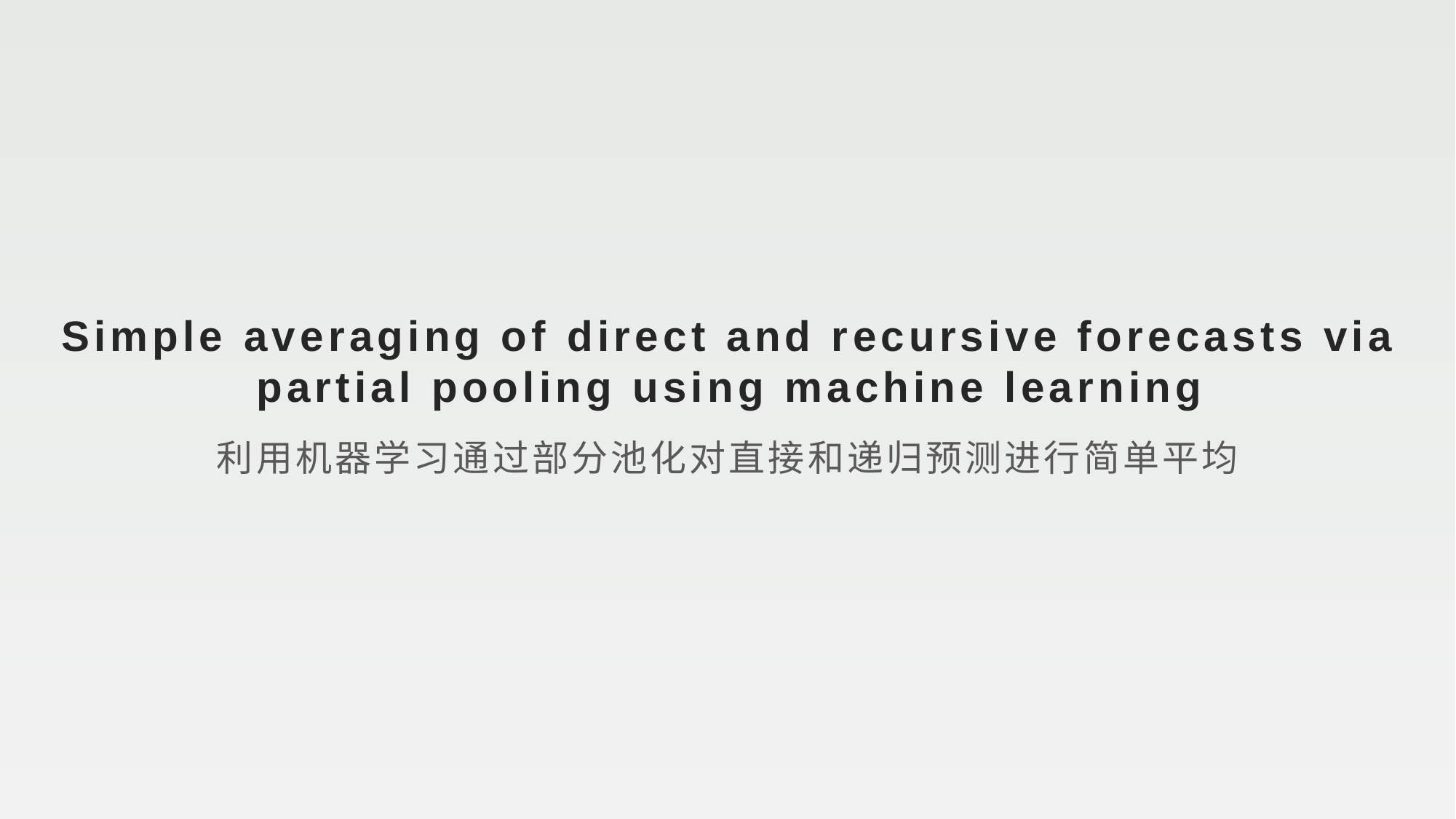

# Simple averaging of direct and recursive forecasts via partial pooling using machine learning
利用机器学习通过部分池化对直接和递归预测进行简单平均